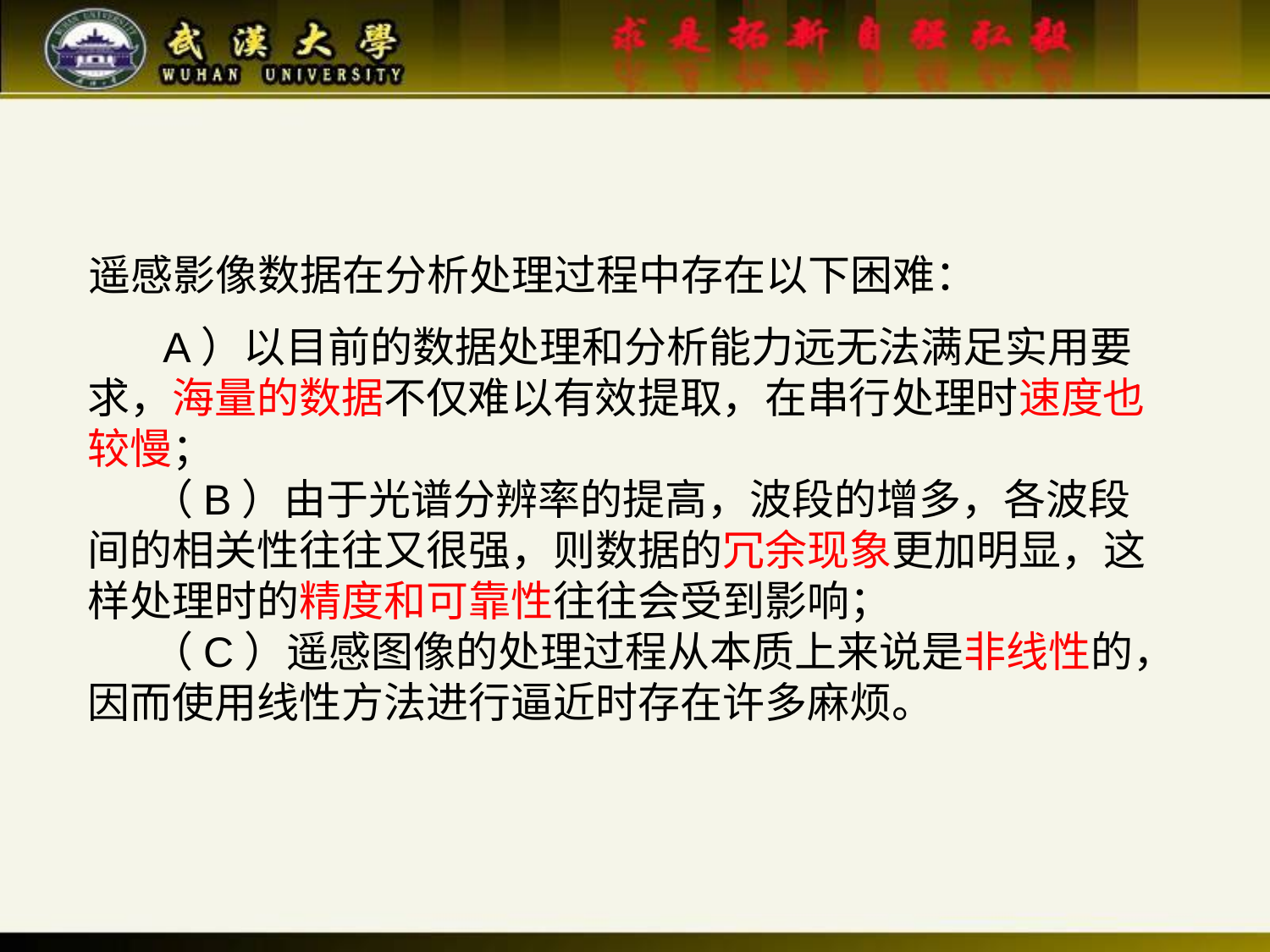

遥感影像数据在分析处理过程中存在以下困难：
 A）以目前的数据处理和分析能力远无法满足实用要求，海量的数据不仅难以有效提取，在串行处理时速度也较慢；
（B）由于光谱分辨率的提高，波段的增多，各波段间的相关性往往又很强，则数据的冗余现象更加明显，这样处理时的精度和可靠性往往会受到影响；
（C）遥感图像的处理过程从本质上来说是非线性的，因而使用线性方法进行逼近时存在许多麻烦。